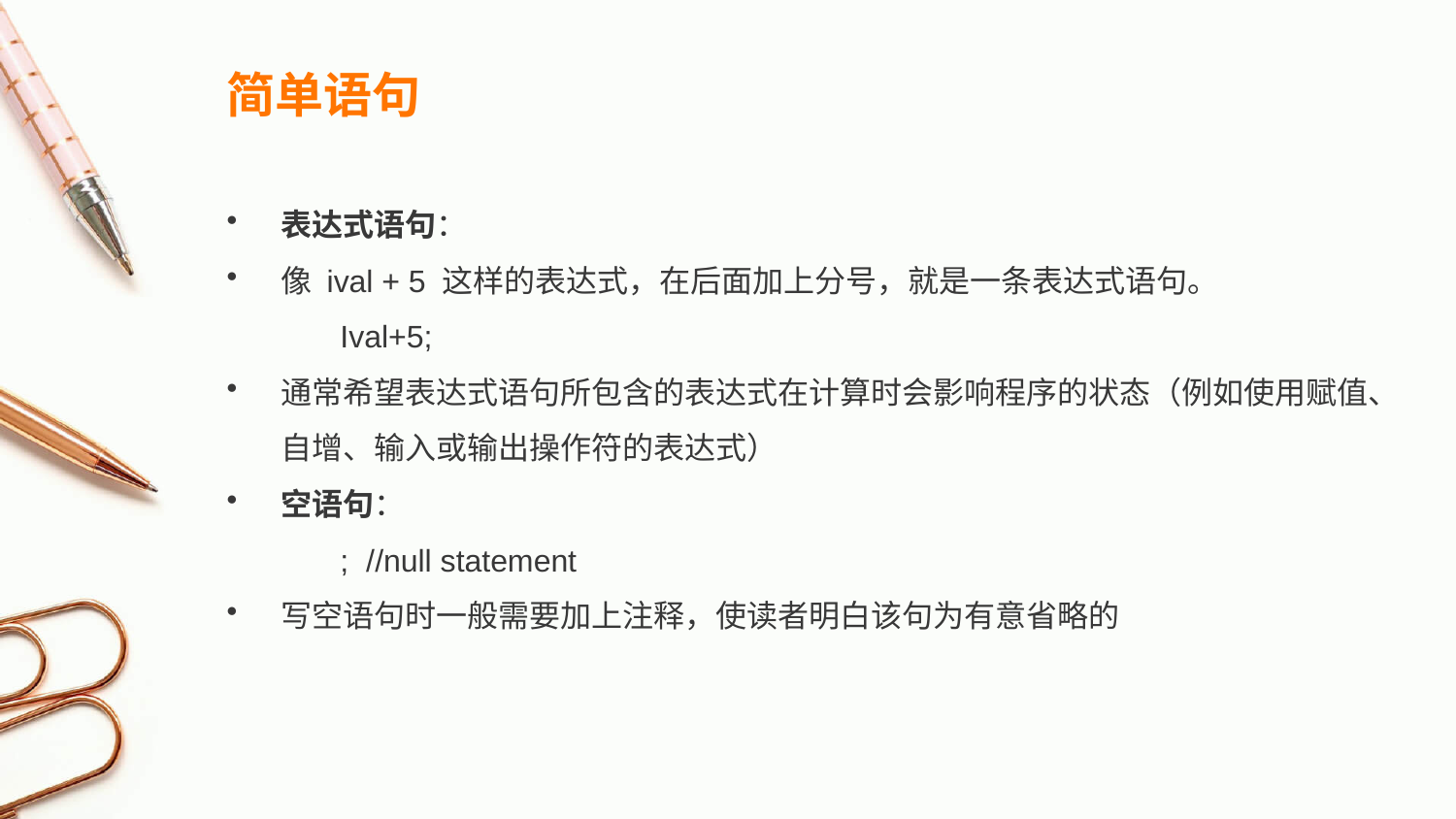

简单语句
表达式语句：
像 ival + 5 这样的表达式，在后面加上分号，就是一条表达式语句。
             Ival+5;
通常希望表达式语句所包含的表达式在计算时会影响程序的状态（例如使用赋值、自增、输入或输出操作符的表达式）
空语句：
             ;  //null statement
写空语句时一般需要加上注释，使读者明白该句为有意省略的